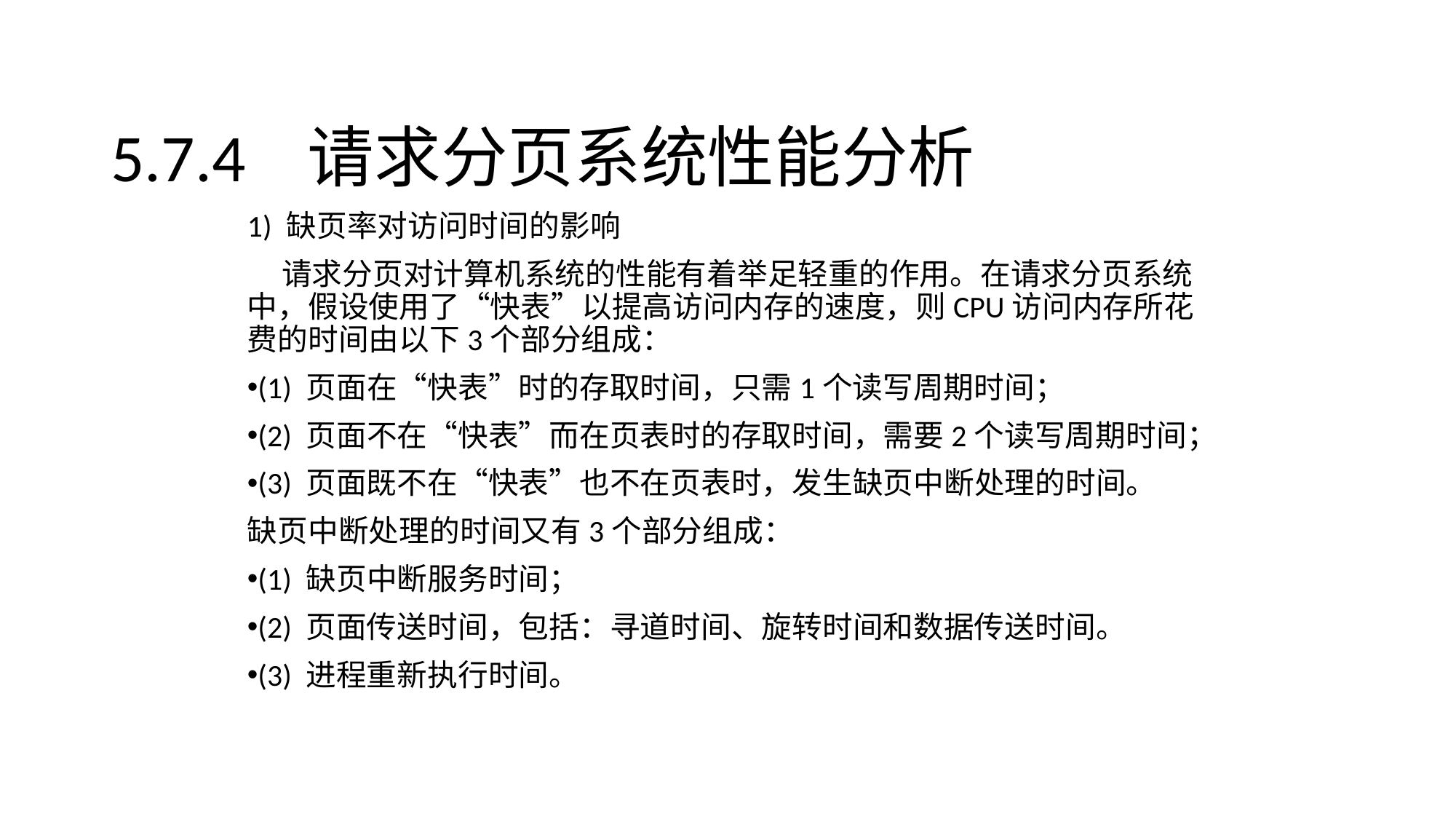

5.7.4   请求分页系统性能分析
1) 缺页率对访问时间的影响
    请求分页对计算机系统的性能有着举足轻重的作用。在请求分页系统中，假设使用了“快表”以提高访问内存的速度，则CPU访问内存所花费的时间由以下3个部分组成：
(1) 页面在“快表”时的存取时间，只需1个读写周期时间；
(2) 页面不在“快表”而在页表时的存取时间，需要2个读写周期时间；
(3) 页面既不在“快表”也不在页表时，发生缺页中断处理的时间。
缺页中断处理的时间又有3个部分组成：
(1) 缺页中断服务时间；
(2) 页面传送时间，包括：寻道时间、旋转时间和数据传送时间。
(3) 进程重新执行时间。

12